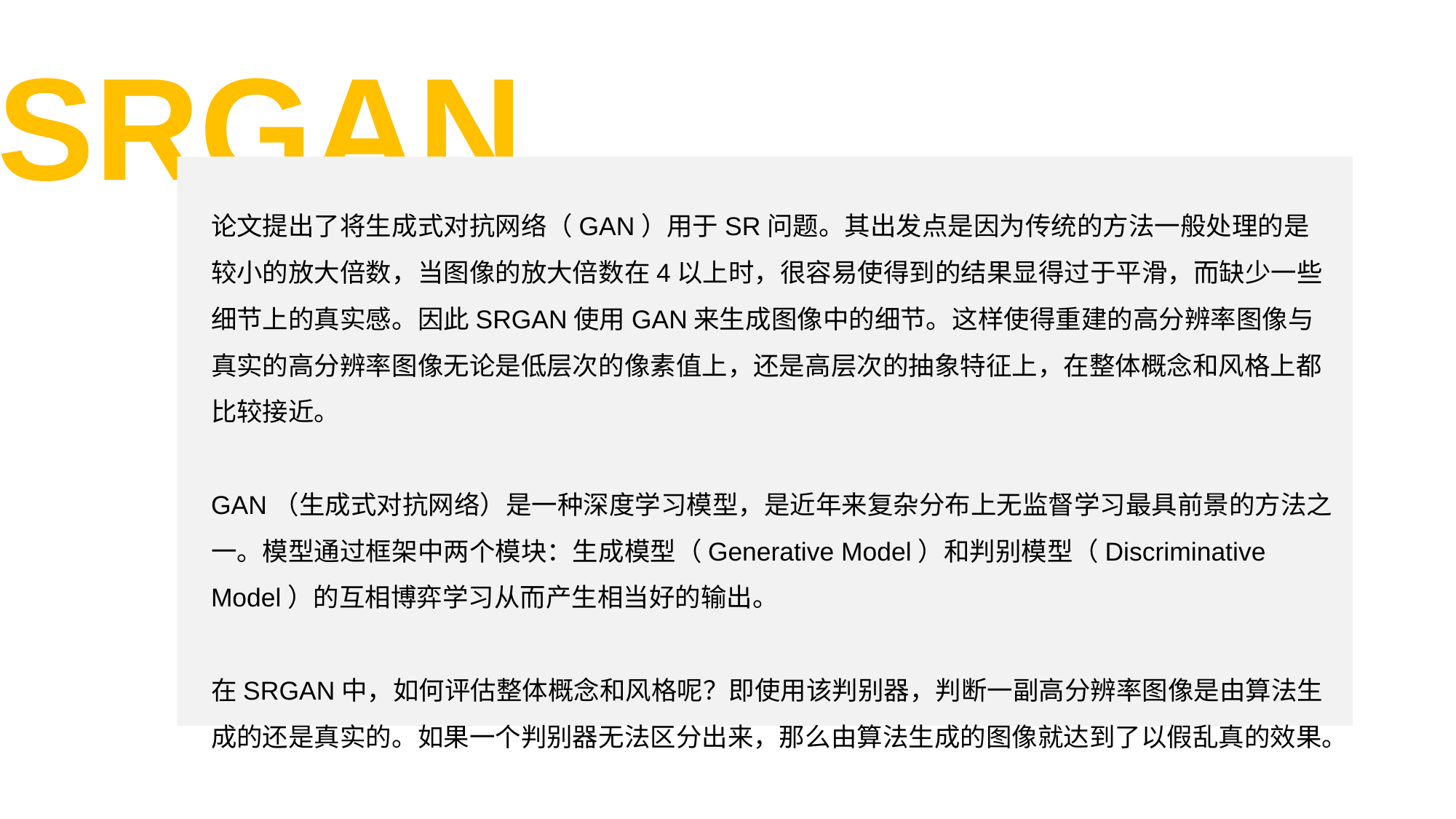

SRGAN

论文提出了将生成式对抗网络（GAN）用于SR问题。其出发点是因为传统的方法一般处理的是较小的放大倍数，当图像的放大倍数在4以上时，很容易使得到的结果显得过于平滑，而缺少一些细节上的真实感。因此SRGAN使用GAN来生成图像中的细节。这样使得重建的高分辨率图像与真实的高分辨率图像无论是低层次的像素值上，还是高层次的抽象特征上，在整体概念和风格上都比较接近。

GAN（生成式对抗网络）是一种深度学习模型，是近年来复杂分布上无监督学习最具前景的方法之一。模型通过框架中两个模块：生成模型（Generative Model）和判别模型（Discriminative Model）的互相博弈学习从而产生相当好的输出。

在SRGAN中，如何评估整体概念和风格呢？即使用该判别器，判断一副高分辨率图像是由算法生成的还是真实的。如果一个判别器无法区分出来，那么由算法生成的图像就达到了以假乱真的效果。